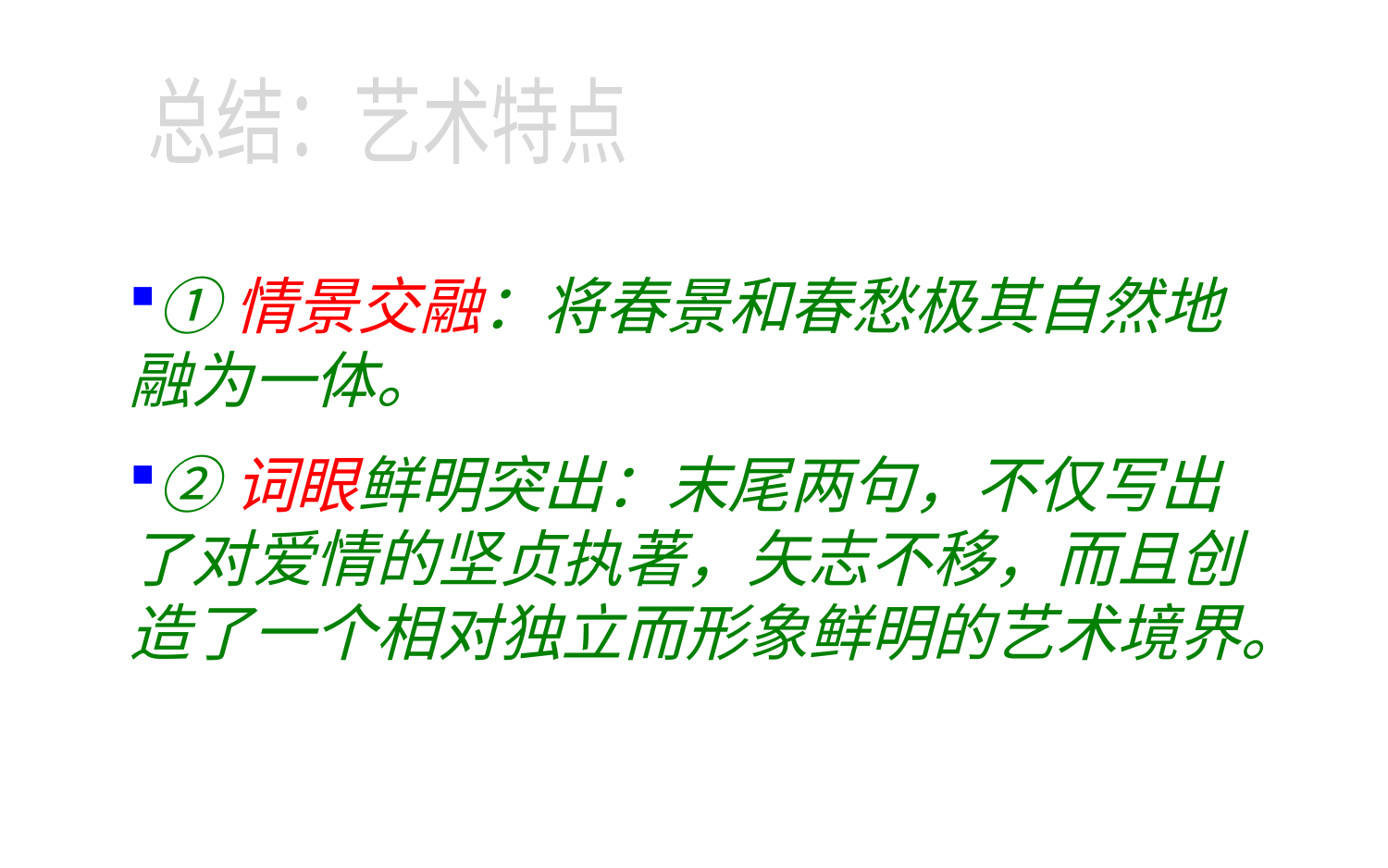

总结：艺术特点
①情景交融：将春景和春愁极其自然地融为一体。
②词眼鲜明突出：末尾两句，不仅写出了对爱情的坚贞执著，矢志不移，而且创造了一个相对独立而形象鲜明的艺术境界。